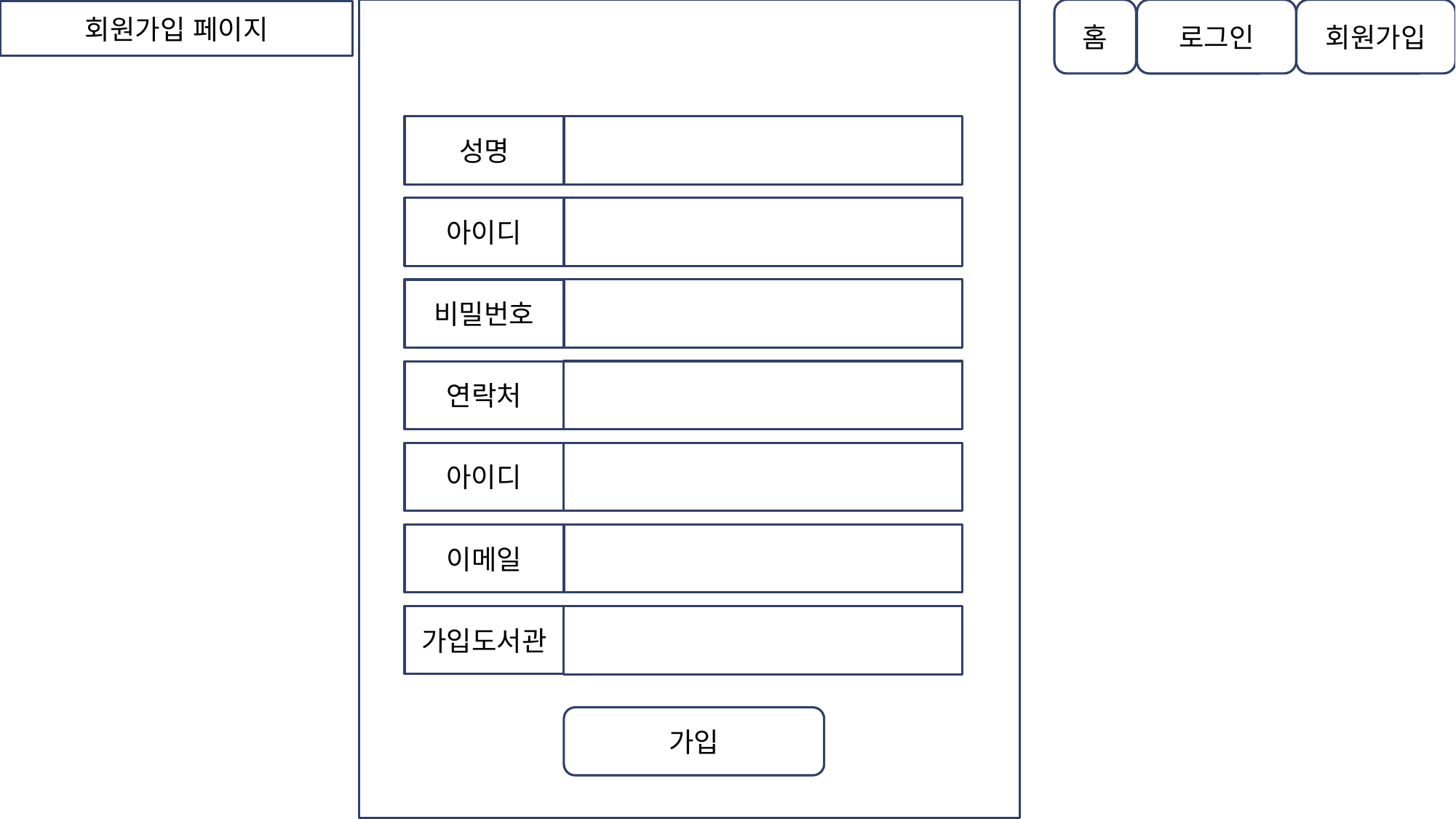

회원가입
로그인
홈
회원가입 페이지

성명

아이디

비밀번호

연락처
아이디

이메일
가입도서관

가입